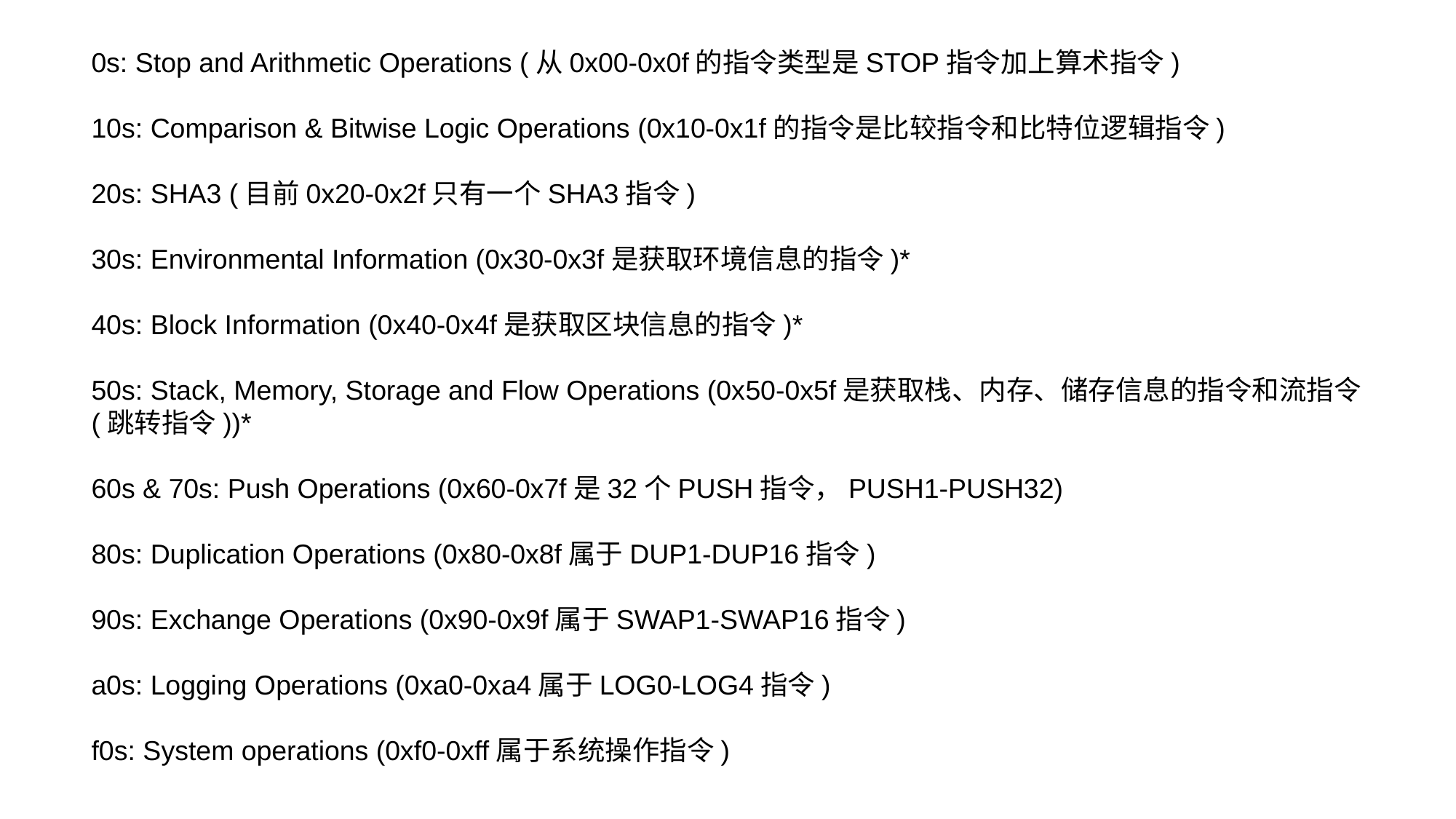

0s: Stop and Arithmetic Operations (从0x00-0x0f的指令类型是STOP指令加上算术指令)

10s: Comparison & Bitwise Logic Operations (0x10-0x1f的指令是比较指令和比特位逻辑指令)

20s: SHA3 (目前0x20-0x2f只有一个SHA3指令)

30s: Environmental Information (0x30-0x3f是获取环境信息的指令)*

40s: Block Information (0x40-0x4f是获取区块信息的指令)*

50s: Stack, Memory, Storage and Flow Operations (0x50-0x5f是获取栈、内存、储存信息的指令和流指令(跳转指令))*

60s & 70s: Push Operations (0x60-0x7f是32个PUSH指令，PUSH1-PUSH32)

80s: Duplication Operations (0x80-0x8f属于DUP1-DUP16指令)

90s: Exchange Operations (0x90-0x9f属于SWAP1-SWAP16指令)

a0s: Logging Operations (0xa0-0xa4属于LOG0-LOG4指令)

f0s: System operations (0xf0-0xff属于系统操作指令)
8